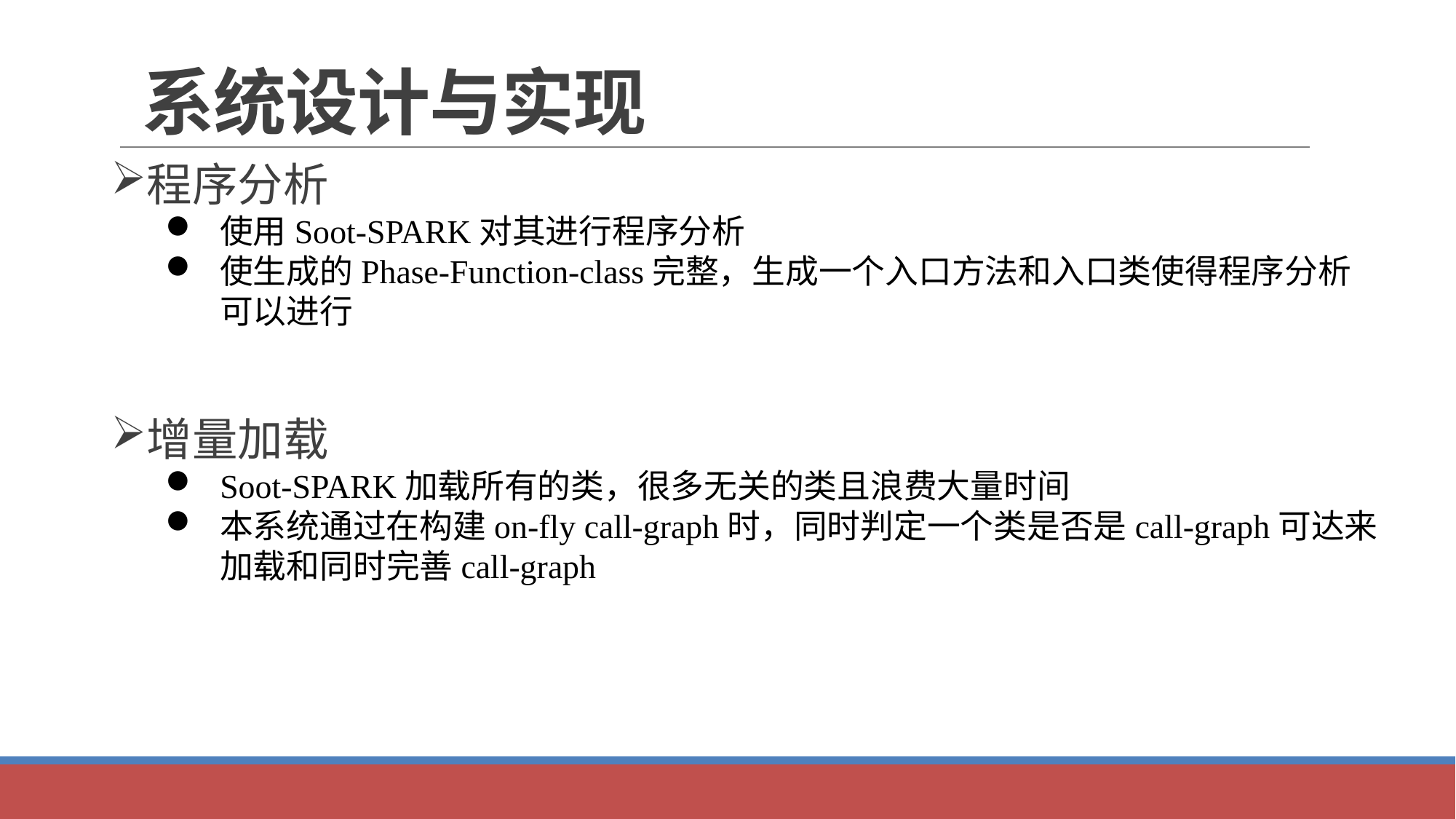

# 系统设计与实现
程序分析
使用Soot-SPARK对其进行程序分析
使生成的Phase-Function-class完整，生成一个入口方法和入口类使得程序分析可以进行

增量加载
Soot-SPARK加载所有的类，很多无关的类且浪费大量时间
本系统通过在构建on-fly call-graph时，同时判定一个类是否是call-graph可达来加载和同时完善call-graph